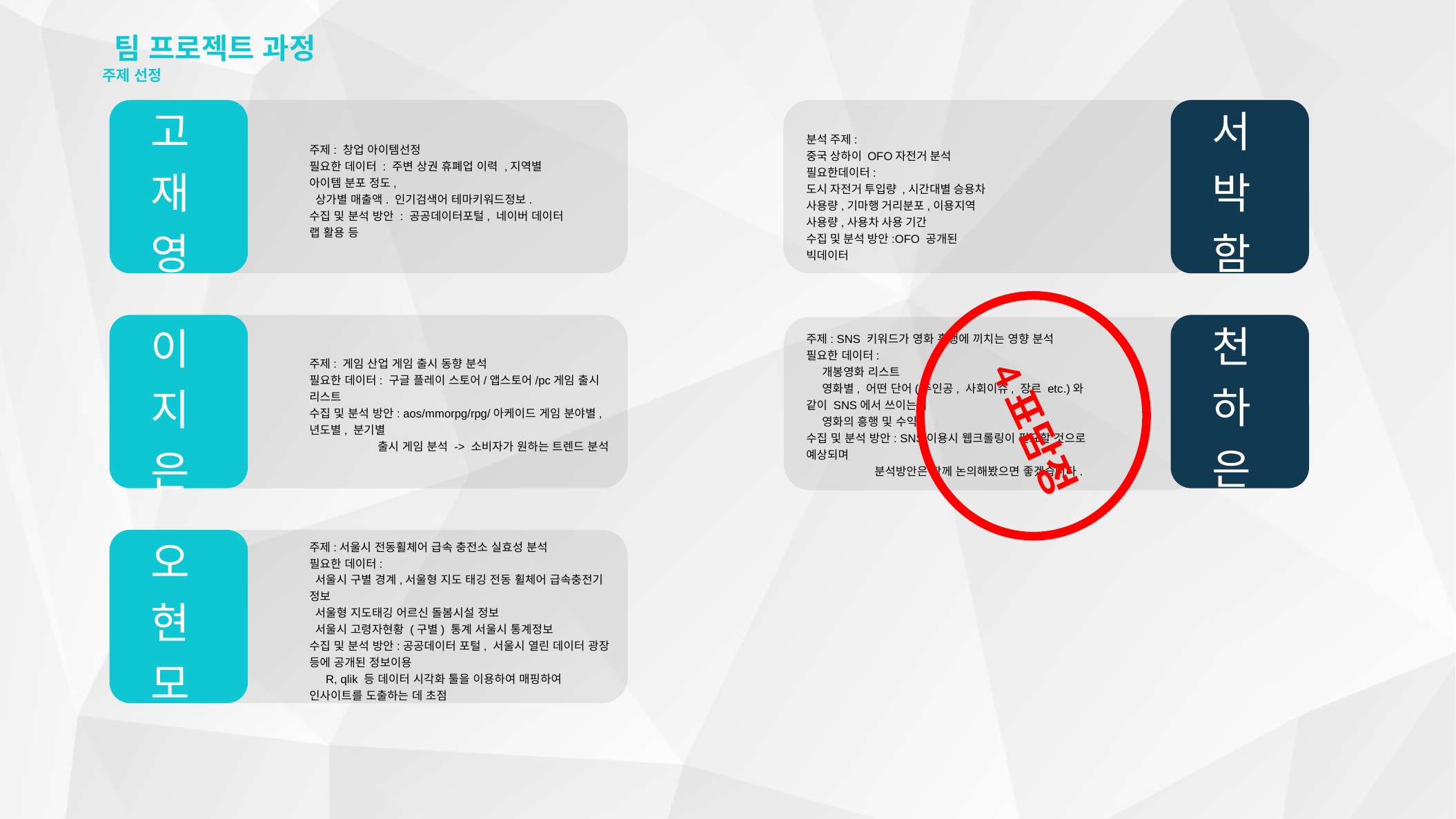

팀 프로젝트 과정

주제 선정
고재영
서박함

분석 주제:
중국 상하이 OFO자전거 분석
필요한데이터:
도시 자전거 투입량 ,시간대별 승용차 사용량,기마행 거리분포,이용지역 사용량,사용차 사용 기간
수집 및 분석 방안:OFO 공개된 빅데이터
주제: 창업 아이템선정
필요한 데이터 : 주변 상권 휴폐업 이력 ,지역별 아이템 분포 정도,
 상가별 매출액. 인기검색어 테마키워드정보.
수집 및 분석 방안 : 공공데이터포털, 네이버 데이터 랩 활용 등

천하은
이지은

주제: SNS 키워드가 영화 흥행에 끼치는 영향 분석
필요한 데이터:
    개봉영화 리스트
    영화별, 어떤 단어(주인공, 사회이슈, 장르 etc.)와 같이 SNS에서 쓰이는지
    영화의 흥행 및 수익
수집 및 분석 방안: SNS이용시 웹크롤링이 필요할 것으로 예상되며
                    분석방안은 함께 논의해봤으면 좋겠습니다.
주제: 게임 산업 게임 출시 동향 분석
필요한 데이터: 구글 플레이 스토어/앱스토어/pc게임 출시 리스트
수집 및 분석 방안: aos/mmorpg/rpg/아케이드 게임 분야별, 년도별, 분기별
                    출시 게임 분석 -> 소비자가 원하는 트렌드 분석
4표담정
오현모

주제:서울시 전동휠체어 급속 충전소 실효성 분석
필요한 데이터:
 서울시 구별 경계,서울형 지도 태깅 전동 휠체어 급속충전기 정보
 서울형 지도태깅 어르신 돌봄시설 정보
 서울시 고령자현황 (구별) 통계 서울시 통계정보
수집 및 분석 방안:공공데이터 포털, 서울시 열린 데이터 광장 등에 공개된 정보이용
     R, qlik 등 데이터 시각화 툴을 이용하여 매핑하여 인사이트를 도출하는 데 초점